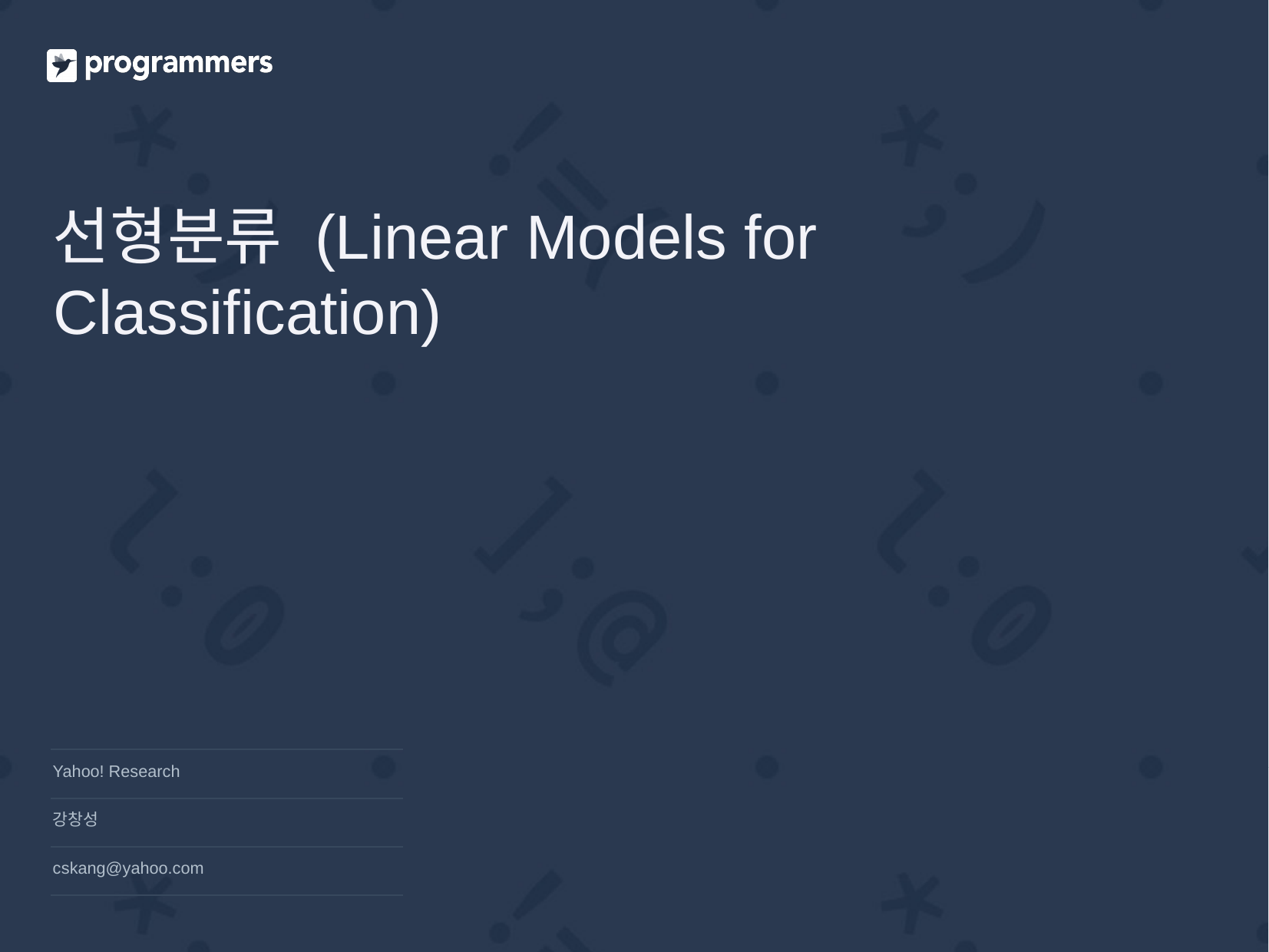

# 선형분류 (Linear Models for Classification)

Yahoo! Research
강창성
cskang@yahoo.com